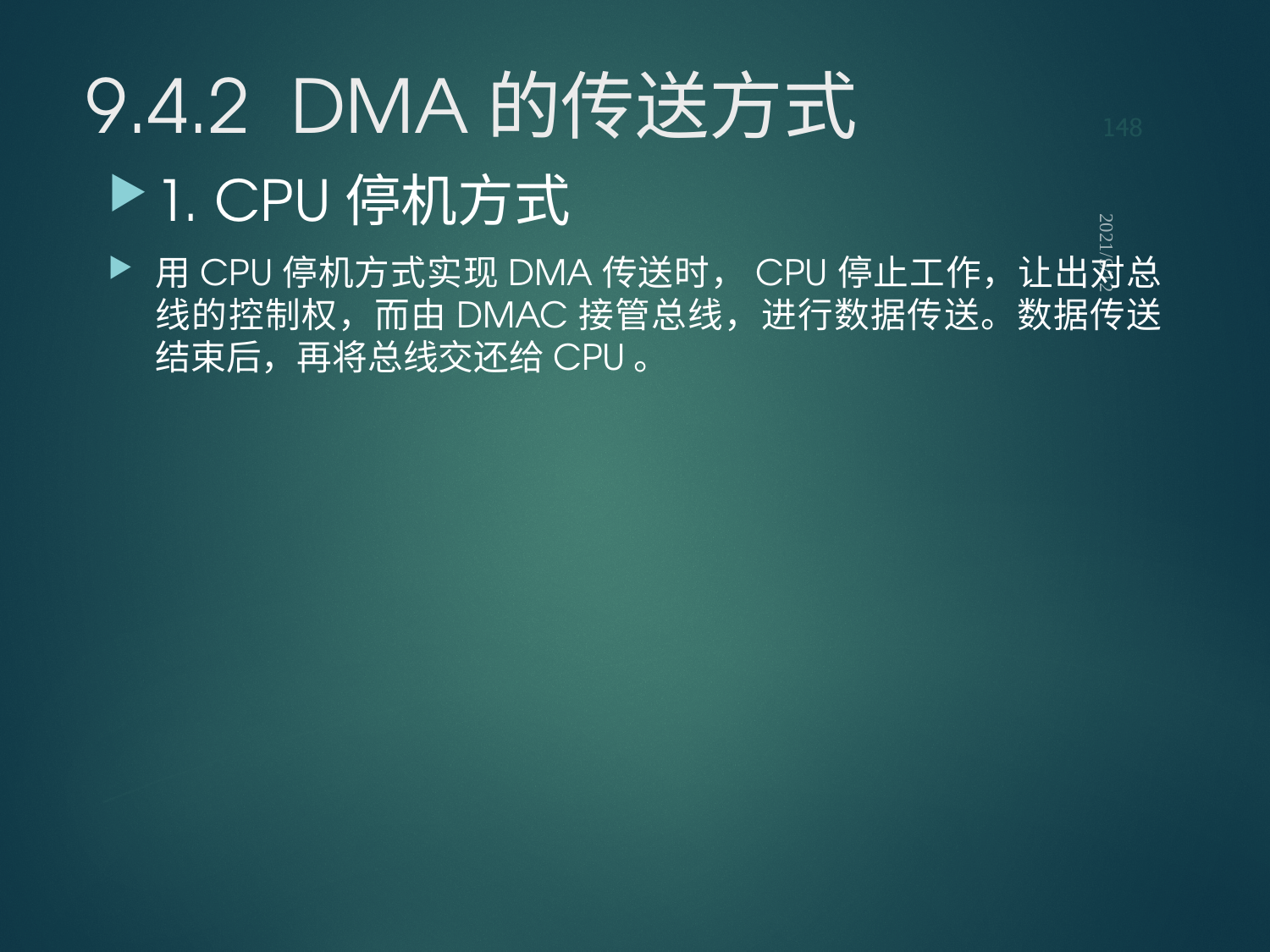

148
# 9.4.2  DMA的传送方式
1. CPU停机方式
用CPU停机方式实现DMA传送时，CPU停止工作，让出对总线的控制权，而由DMAC接管总线，进行数据传送。数据传送结束后，再将总线交还给CPU。
2021/9/12